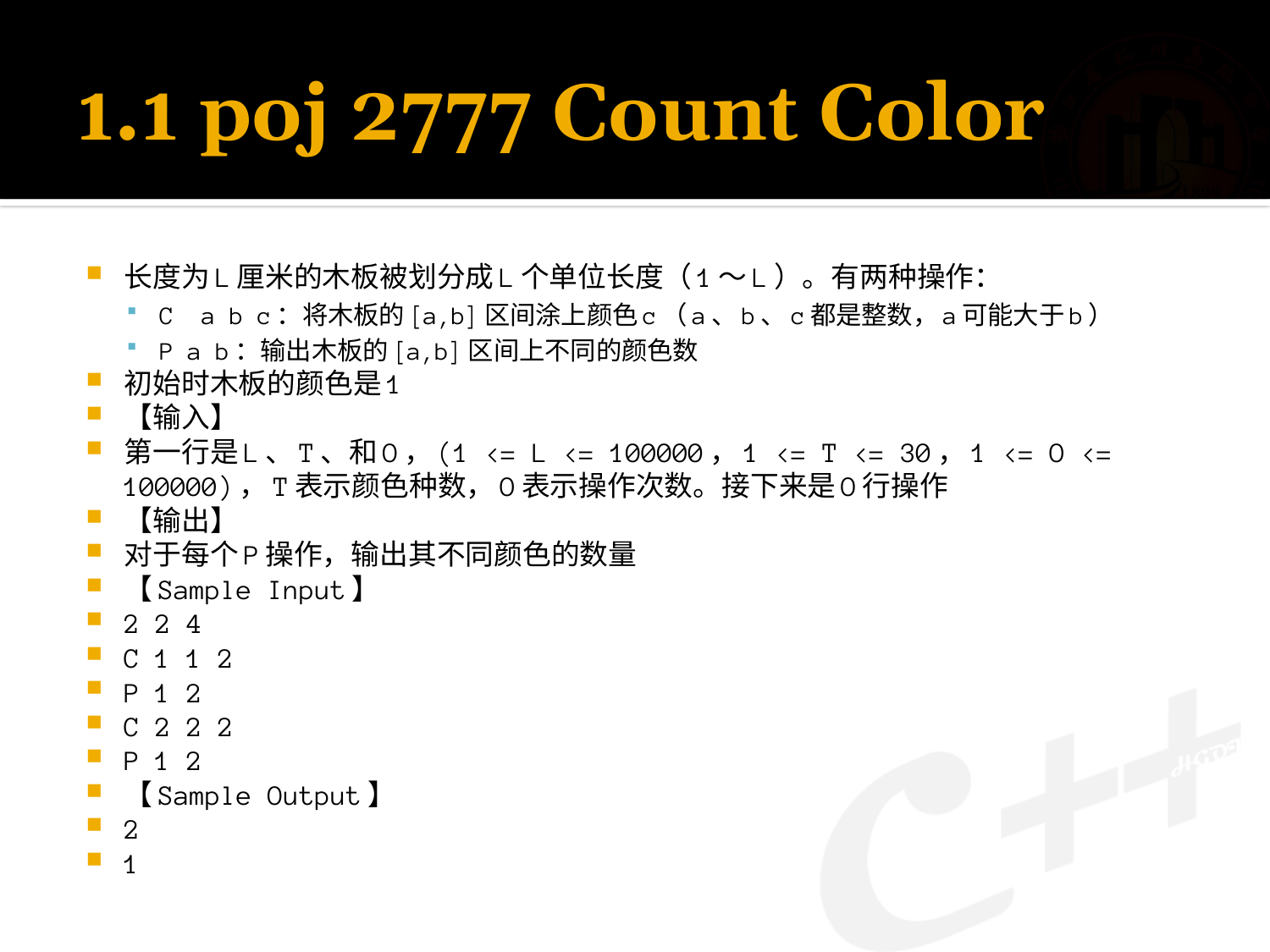

# 1.1 poj 2777 Count Color
长度为L厘米的木板被划分成L个单位长度（1～L）。有两种操作：
C  a b c：将木板的[a,b]区间涂上颜色c（a、b、c都是整数，a可能大于b）
P a b：输出木板的[a,b]区间上不同的颜色数
初始时木板的颜色是1
【输入】
第一行是L、T、和O，(1 <= L <= 100000，1 <= T <= 30，1 <= O <= 100000)，T表示颜色种数，O表示操作次数。接下来是O行操作
【输出】
对于每个P操作，输出其不同颜色的数量
【Sample Input】
2 2 4
C 1 1 2
P 1 2
C 2 2 2
P 1 2
【Sample Output】
2
1